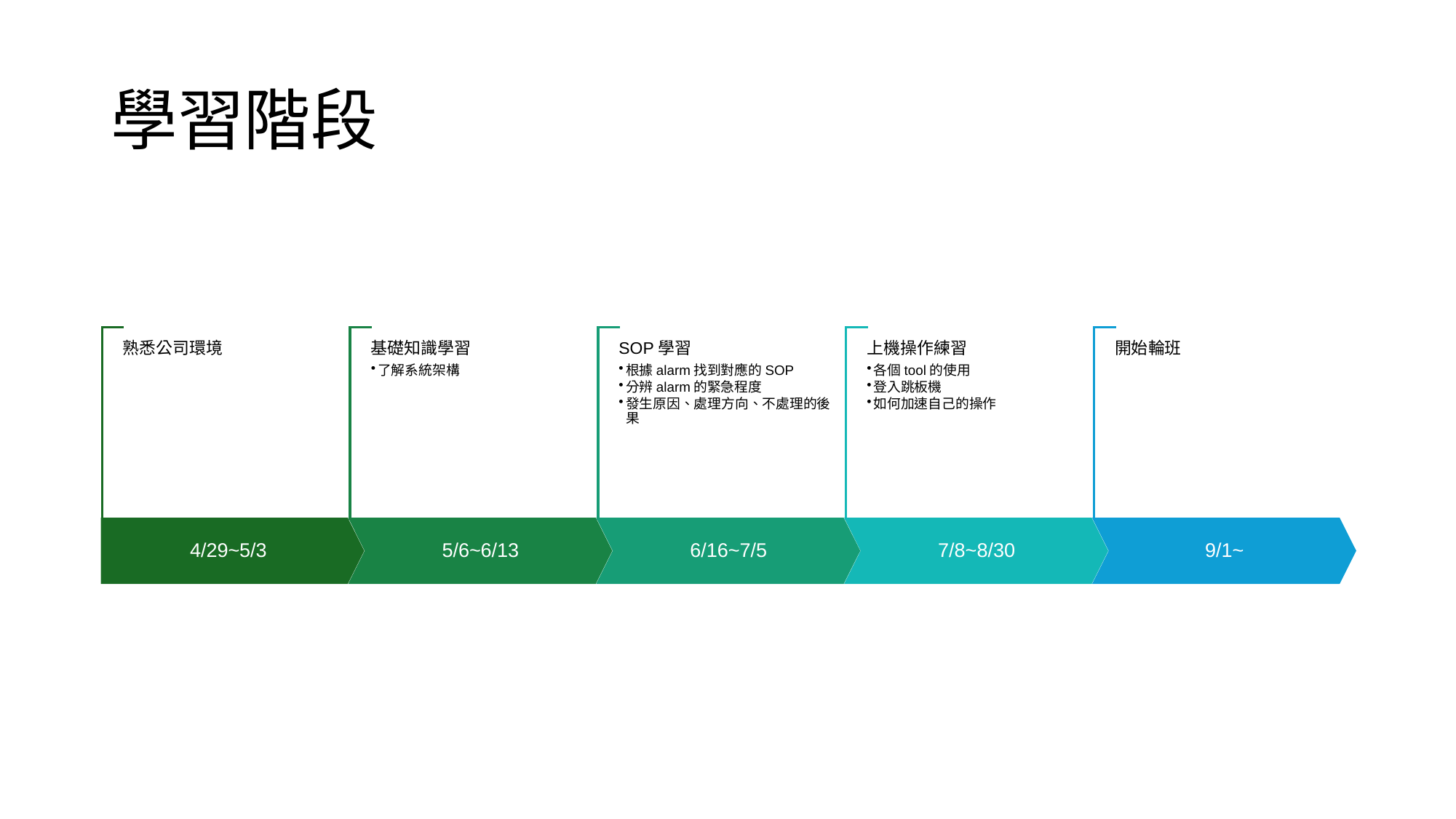

# 學習階段
4/29~5/3
熟悉公司環境
5/6~6/13
基礎知識學習
了解系統架構
6/16~7/5
SOP學習
根據alarm找到對應的SOP
分辨alarm的緊急程度
發生原因、處理方向、不處理的後果
7/8~8/30
上機操作練習
各個tool的使用
登入跳板機
如何加速自己的操作
9/1~
開始輪班